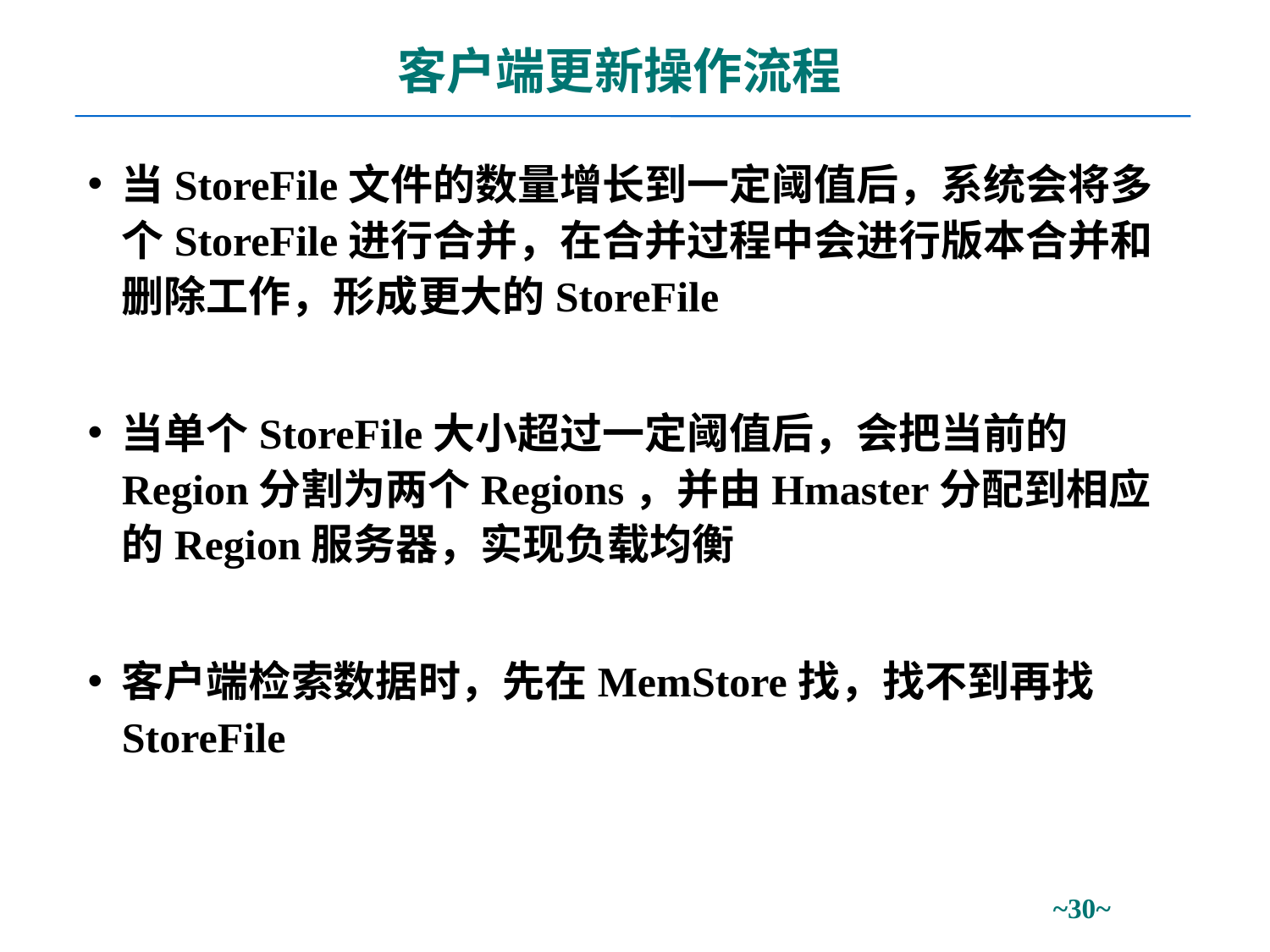

# 客户端更新操作流程
当StoreFile文件的数量增长到一定阈值后，系统会将多个StoreFile进行合并，在合并过程中会进行版本合并和删除工作，形成更大的StoreFile

当单个StoreFile大小超过一定阈值后，会把当前的Region分割为两个Regions，并由Hmaster分配到相应的Region服务器，实现负载均衡

客户端检索数据时，先在MemStore找，找不到再找StoreFile

~30~